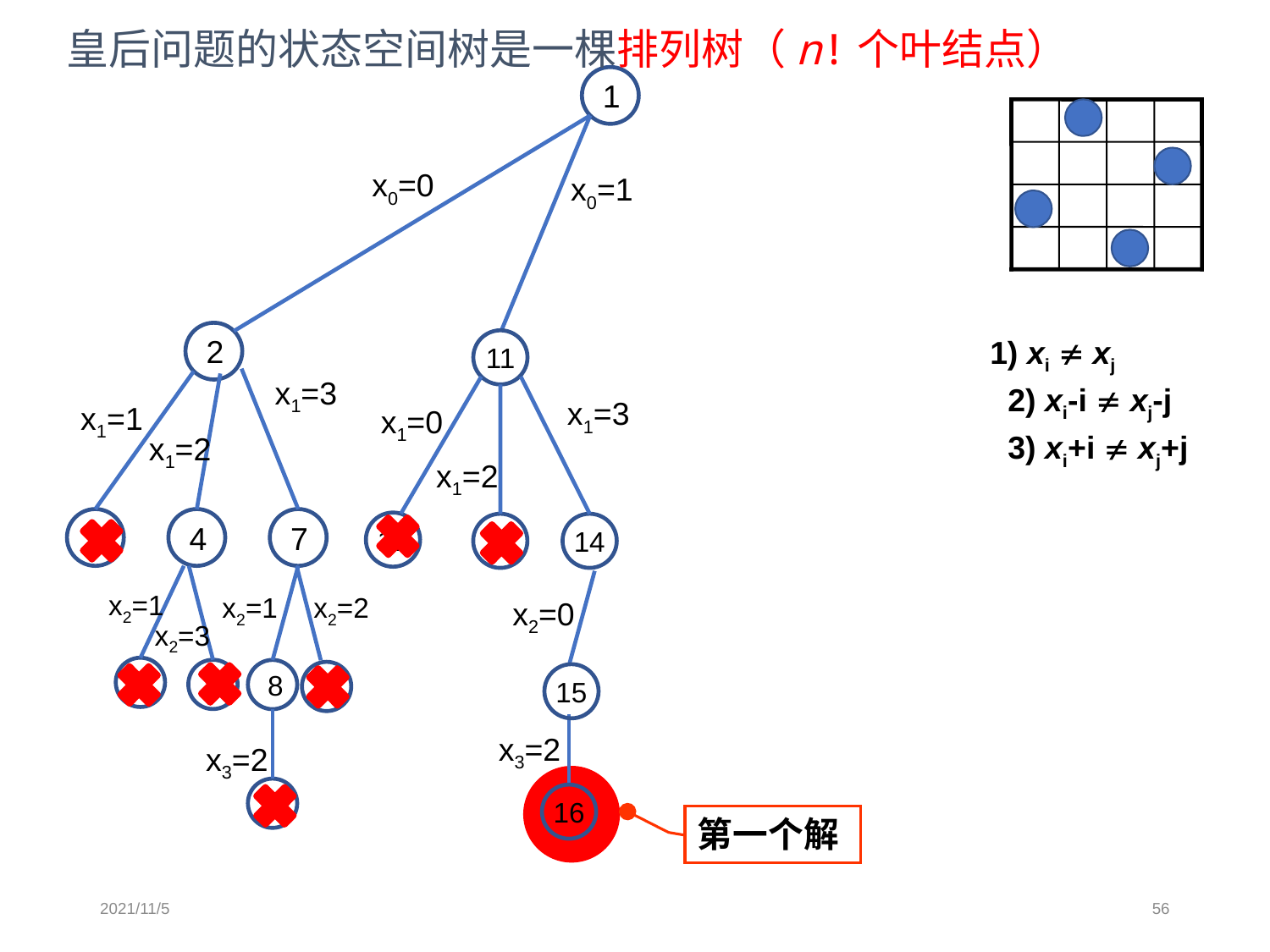

皇后问题的状态空间树是一棵排列树（n!个叶结点）
1

x0=0
x0=1

1) xi ≠ xj
  2) xi-i ≠ xj-j
  3) xi+i ≠ xj+j
2
11
x1=3
x1=3
x1=1
x1=0
x1=2
x1=2

3
4
7
12

13
14

x2=1
x2=1
x2=2
x2=0
x2=3

5
6

8
10
15
x3=2
x3=2

9

16
第一个解

2021/11/5

56